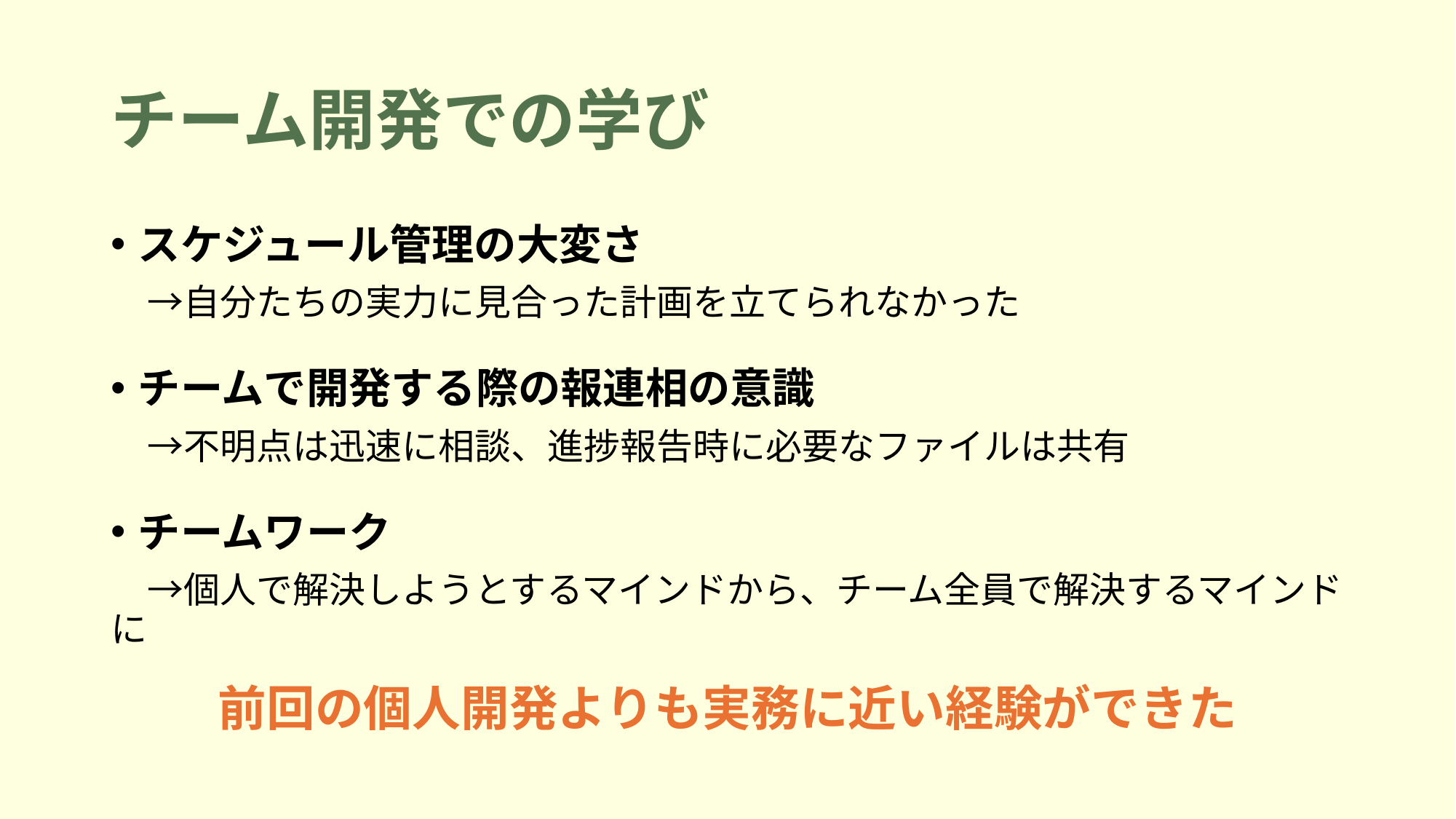

# チーム開発での学び
スケジュール管理の大変さ
　→自分たちの実力に見合った計画を立てられなかった

チームで開発する際の報連相の意識
　→不明点は迅速に相談、進捗報告時に必要なファイルは共有

チームワーク
　→個人で解決しようとするマインドから、チーム全員で解決するマインドに

前回の個人開発よりも実務に近い経験ができた